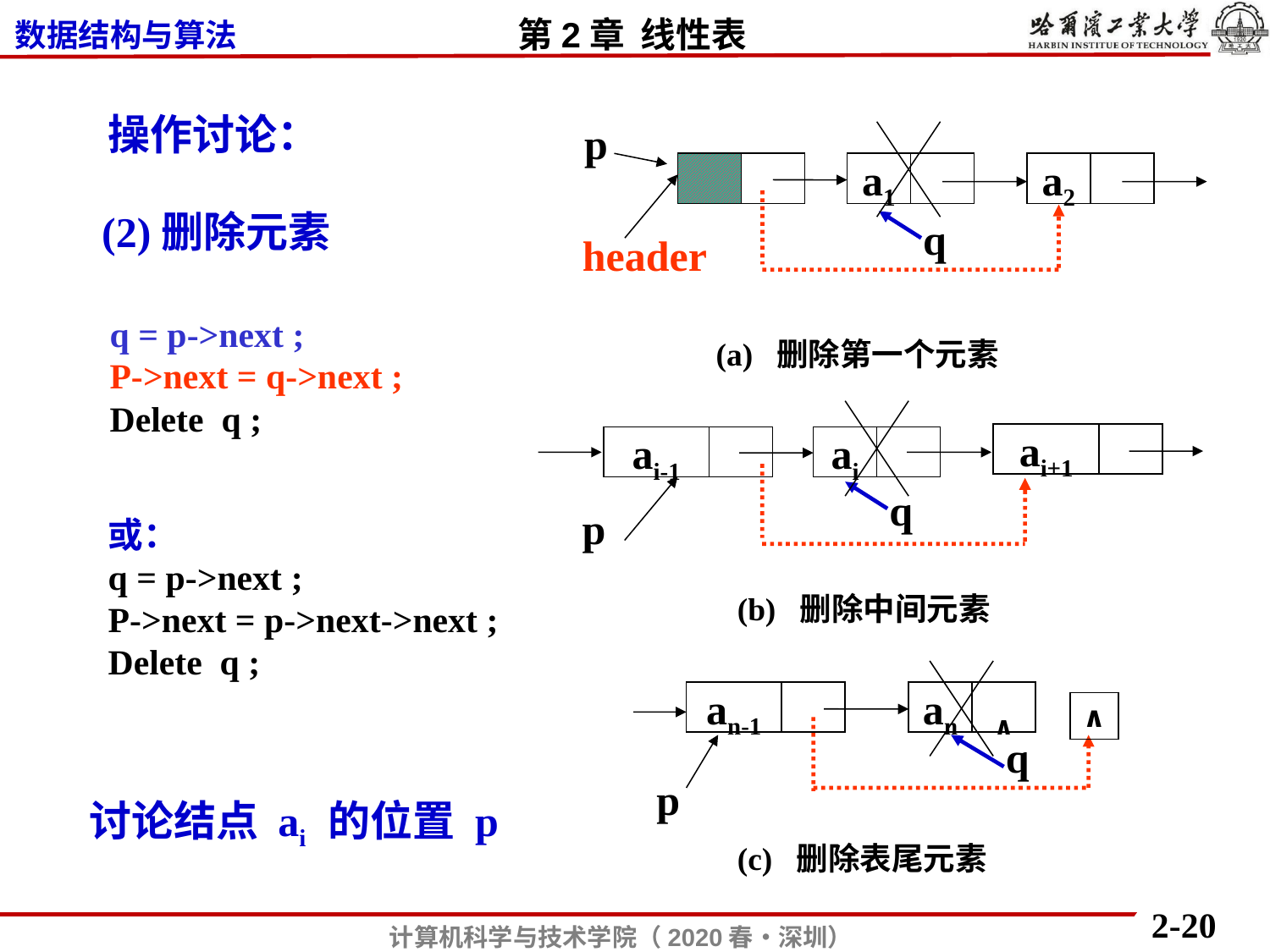

操作讨论：
p

a1

a2

q

header

(a)  删除第一个元素

(2)删除元素
q = p->next ;
P->next = q->next ;
Delete  q ;

ai+1

ai-1

ai

q

p

(b)  删除中间元素
或：
q = p->next ;
P->next = p->next->next ;
Delete  q ;

an-1

an
∧
∧

q

p

(c)  删除表尾元素
讨论结点 ai  的位置 p